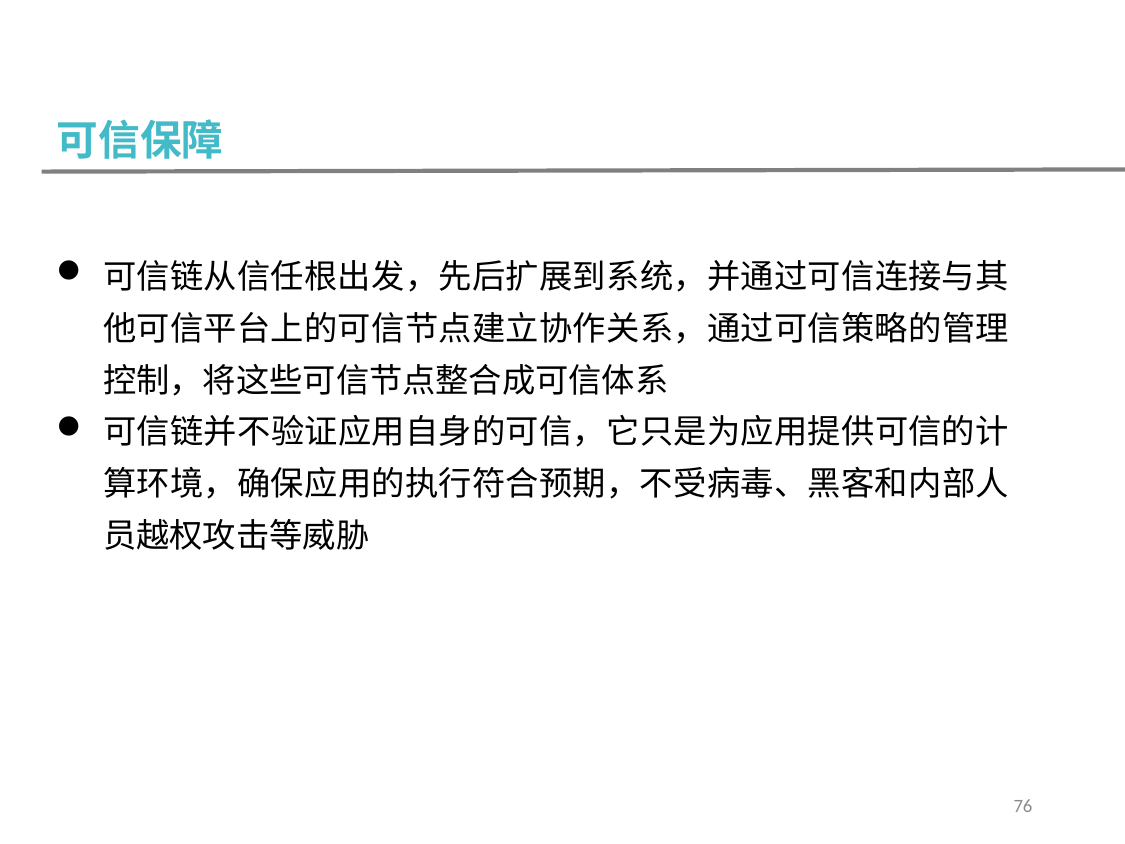

可信保障
可信链从信任根出发，先后扩展到系统，并通过可信连接与其他可信平台上的可信节点建立协作关系，通过可信策略的管理控制，将这些可信节点整合成可信体系
可信链并不验证应用自身的可信，它只是为应用提供可信的计算环境，确保应用的执行符合预期，不受病毒、黑客和内部人员越权攻击等威胁
76